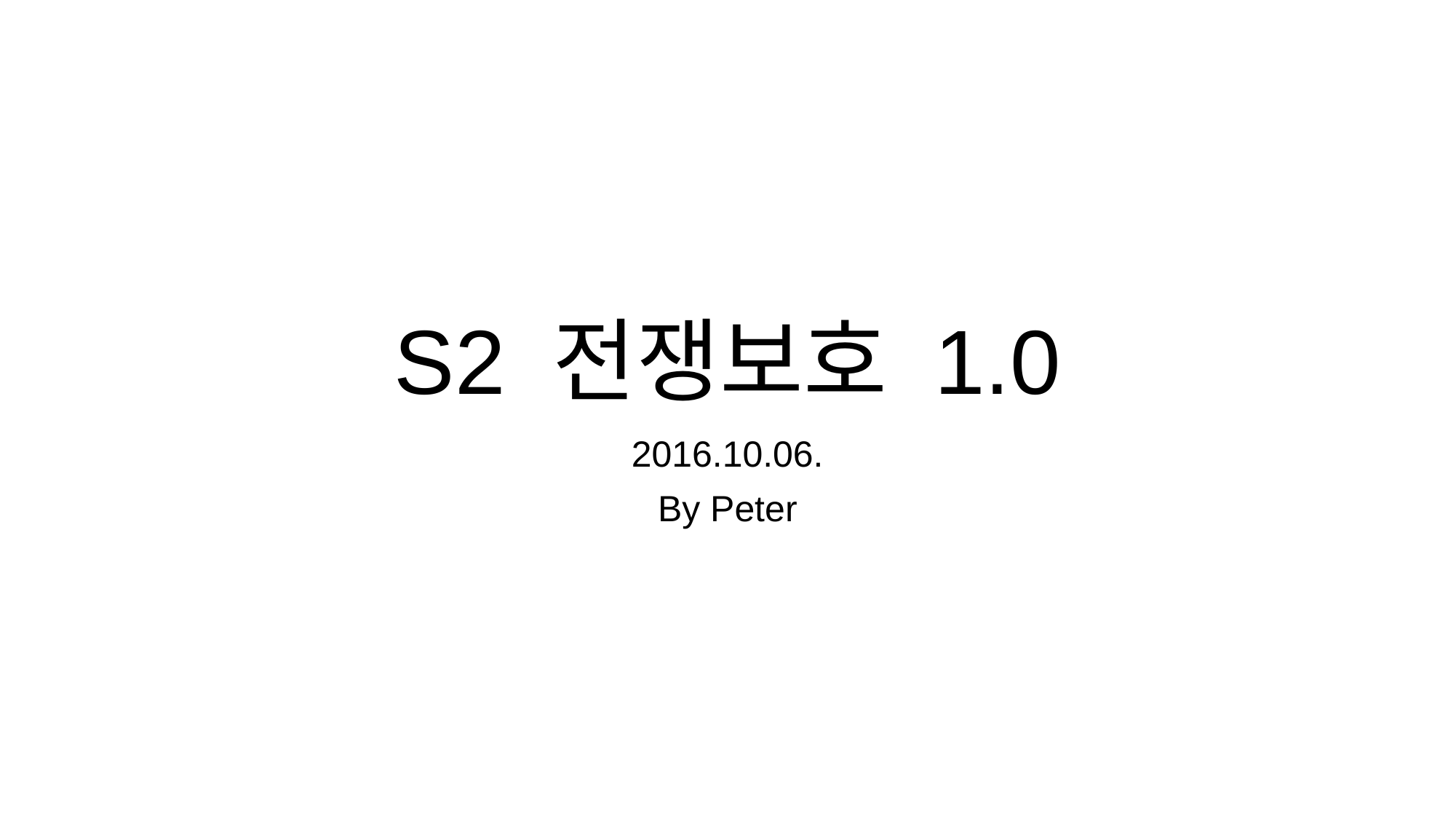

# S2 전쟁보호 1.0
2016.10.06.
By Peter